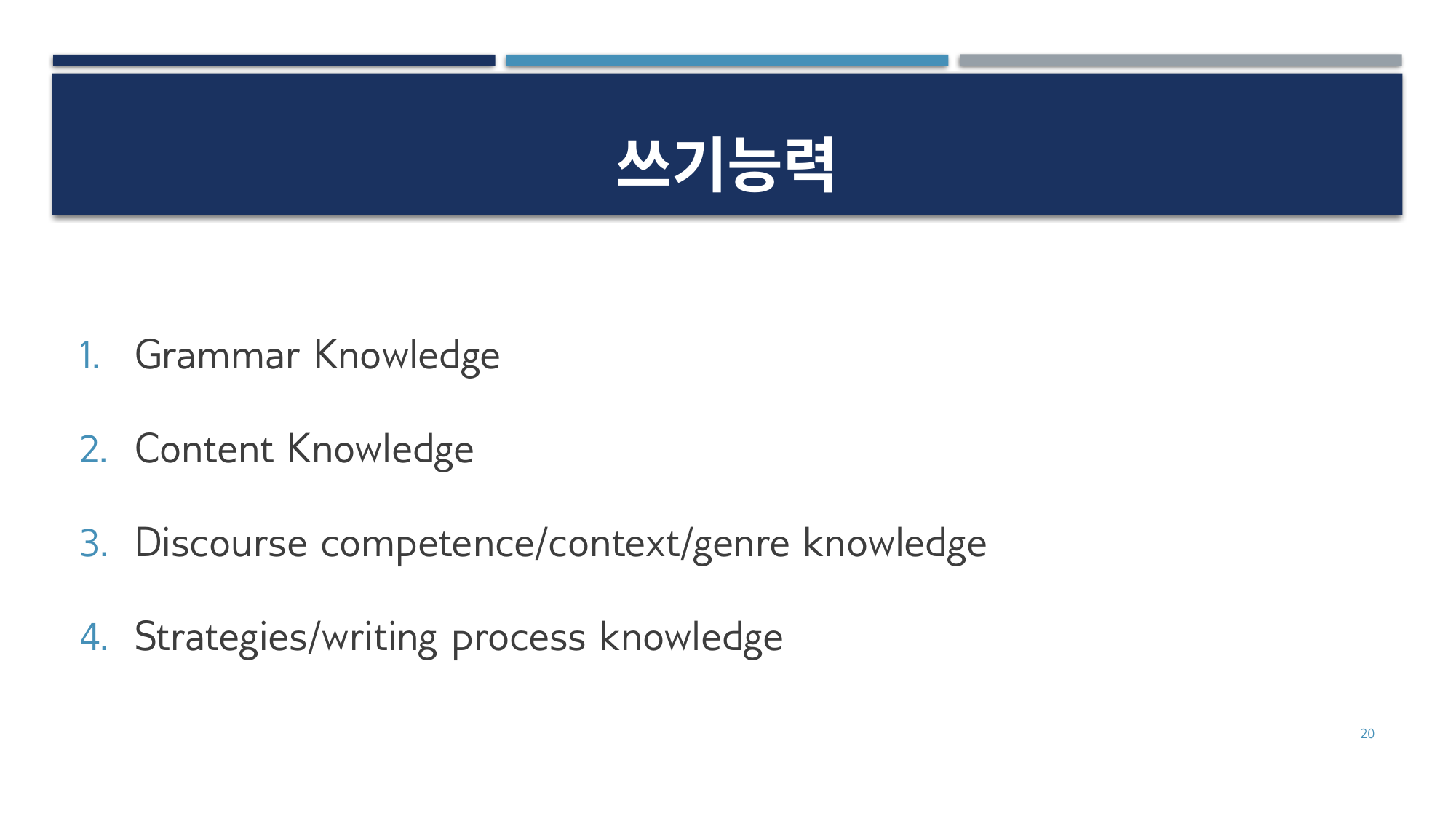

# 쓰기능력
Grammar Knowledge
Content Knowledge
Discourse competence/context/genre knowledge
Strategies/writing process knowledge
20